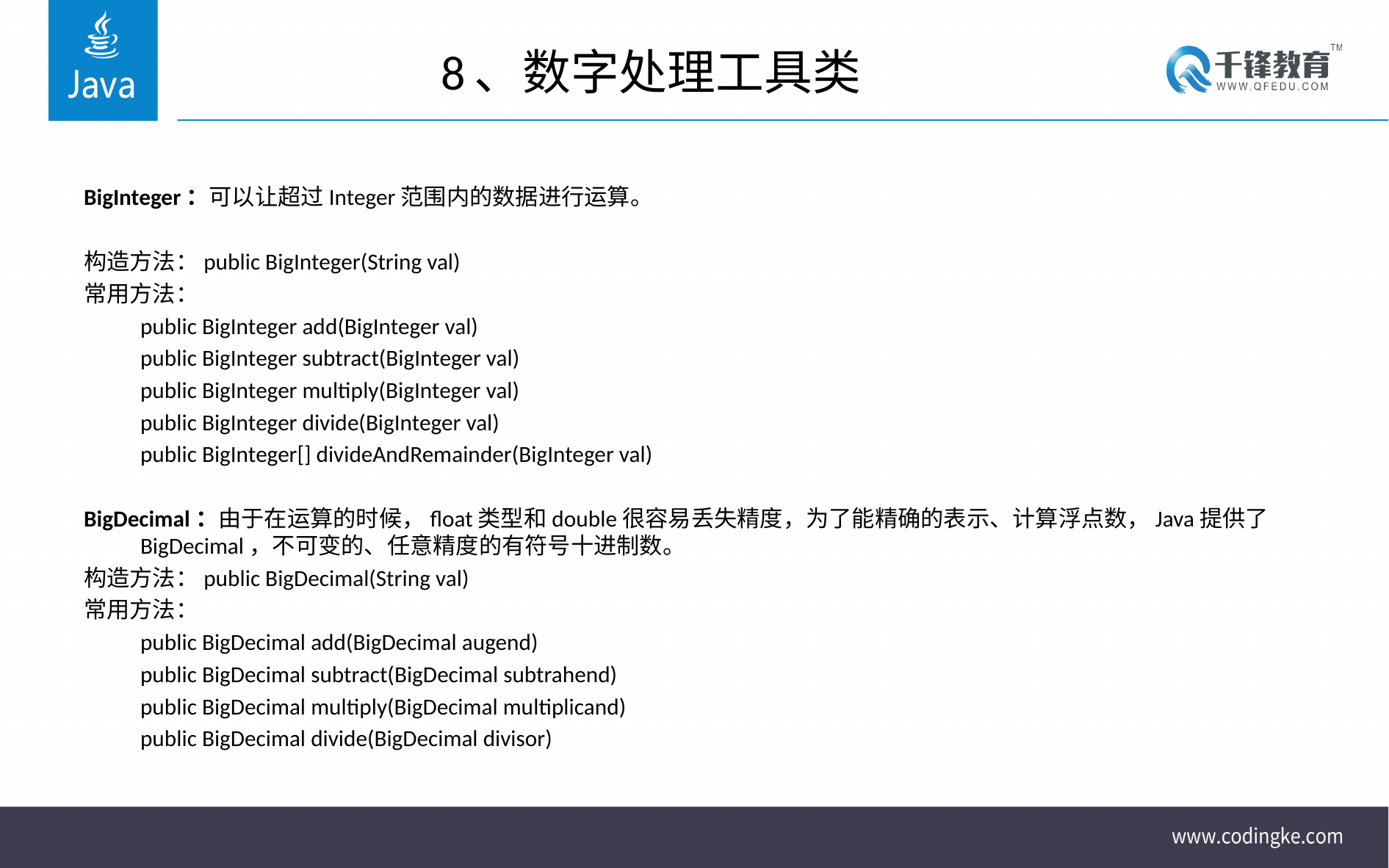

# 8、数字处理工具类
BigInteger：可以让超过Integer范围内的数据进行运算。

构造方法：public BigInteger(String val)
常用方法：
	public BigInteger add(BigInteger val)
	public BigInteger subtract(BigInteger val)
	public BigInteger multiply(BigInteger val)
	public BigInteger divide(BigInteger val)
	public BigInteger[] divideAndRemainder(BigInteger val)

BigDecimal：由于在运算的时候，float类型和double很容易丢失精度，为了能精确的表示、计算浮点数，Java提供了BigDecimal，不可变的、任意精度的有符号十进制数。
构造方法：public BigDecimal(String val)
常用方法：
	public BigDecimal add(BigDecimal augend)
	public BigDecimal subtract(BigDecimal subtrahend)
	public BigDecimal multiply(BigDecimal multiplicand)
	public BigDecimal divide(BigDecimal divisor)